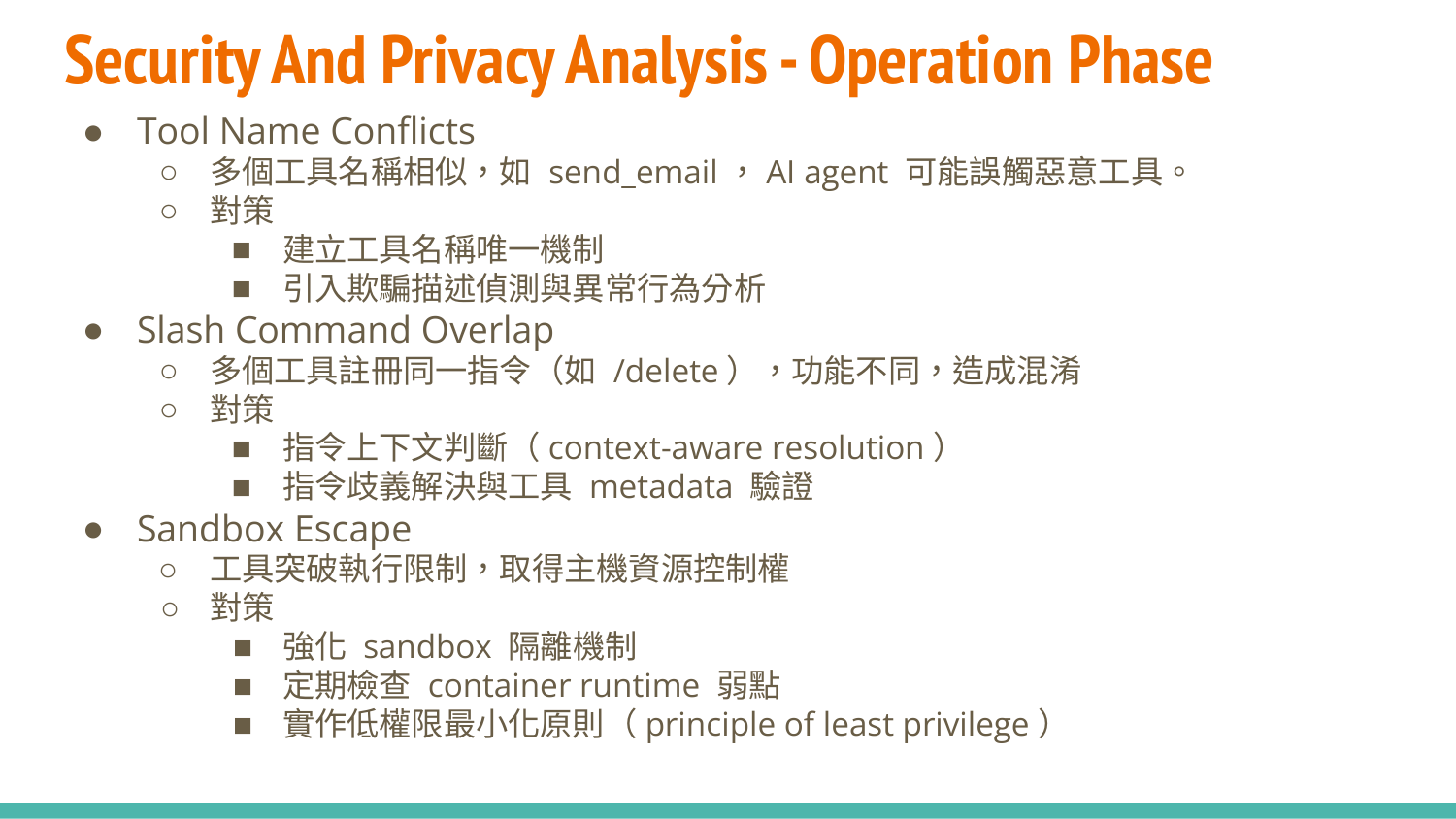

# Security And Privacy Analysis - Operation Phase
Tool Name Conflicts
多個工具名稱相似，如 send_email，AI agent 可能誤觸惡意工具。
對策
建立工具名稱唯一機制
引入欺騙描述偵測與異常行為分析
Slash Command Overlap
多個工具註冊同一指令（如 /delete），功能不同，造成混淆
對策
指令上下文判斷（context-aware resolution）
指令歧義解決與工具 metadata 驗證
Sandbox Escape
工具突破執行限制，取得主機資源控制權
對策
強化 sandbox 隔離機制
定期檢查 container runtime 弱點
實作低權限最小化原則（principle of least privilege）